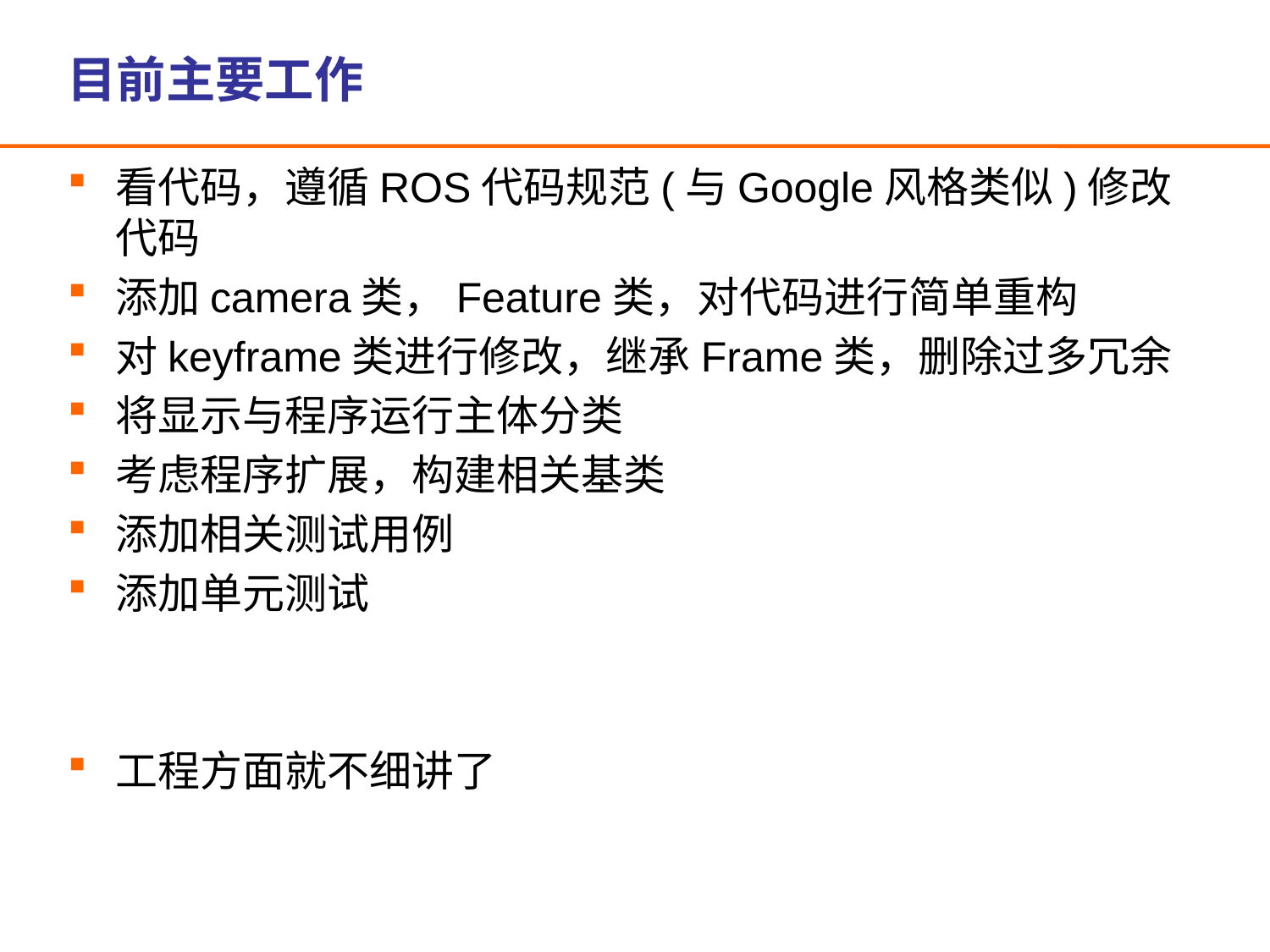

# 目前主要工作
看代码，遵循ROS代码规范(与Google风格类似)修改代码
添加camera类，Feature类，对代码进行简单重构
对keyframe类进行修改，继承Frame类，删除过多冗余
将显示与程序运行主体分类
考虑程序扩展，构建相关基类
添加相关测试用例
添加单元测试

工程方面就不细讲了